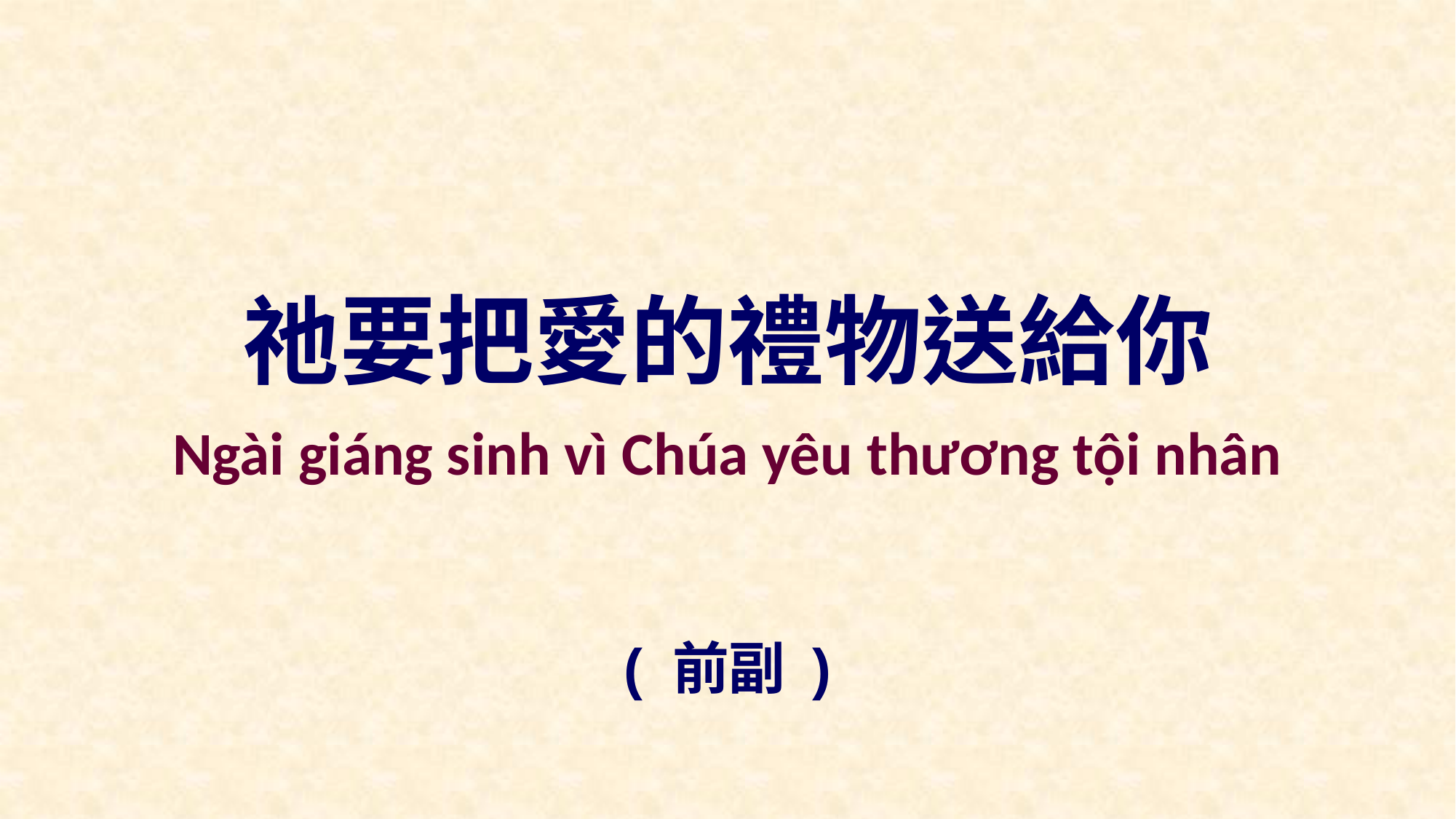

祂要把愛的禮物送給你
Ngài giáng sinh vì Chúa yêu thương tội nhân
( 前副 )